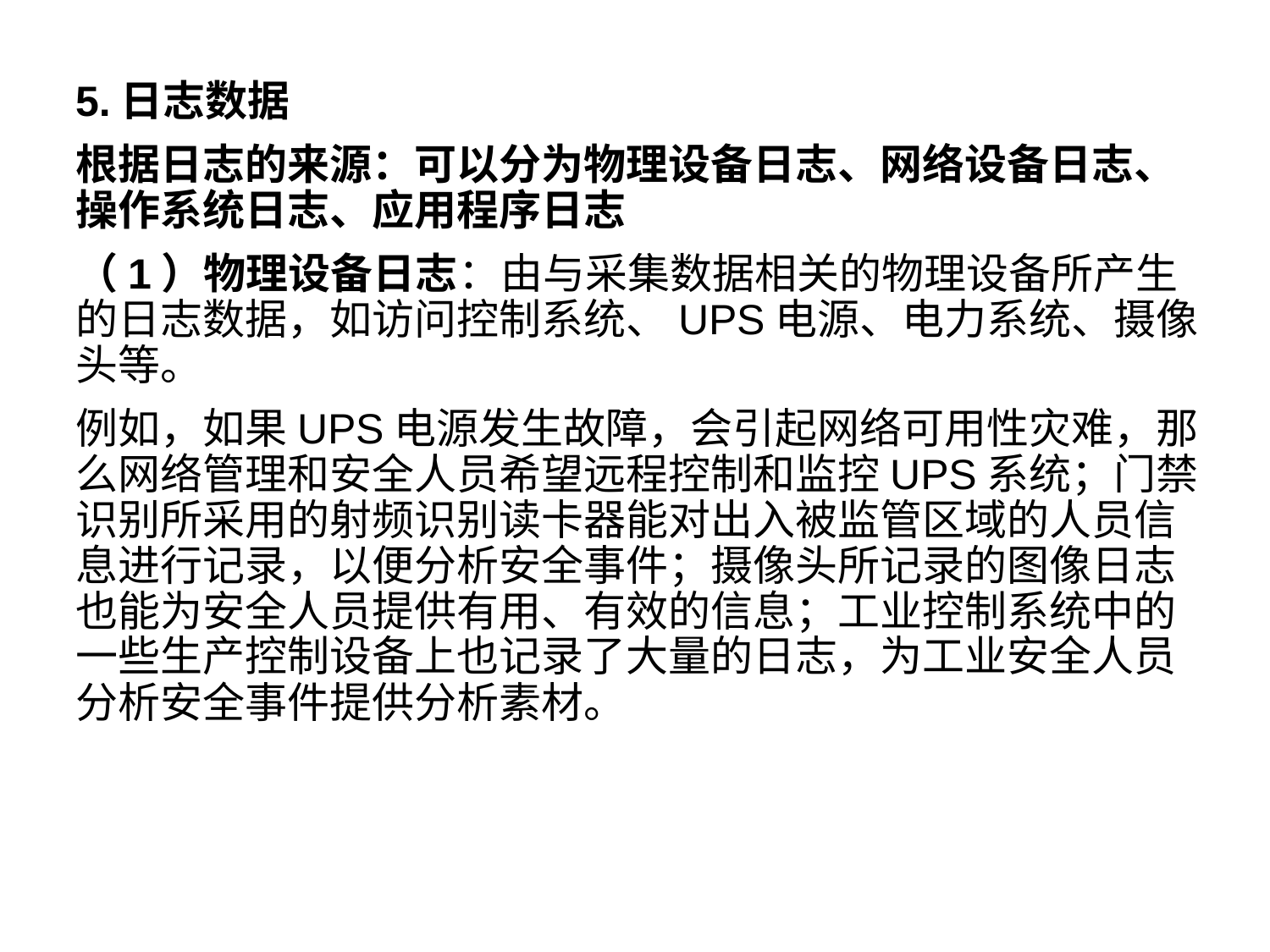

5.日志数据
根据日志的来源：可以分为物理设备日志、网络设备日志、操作系统日志、应用程序日志
（1）物理设备日志：由与采集数据相关的物理设备所产生的日志数据，如访问控制系统、UPS电源、电力系统、摄像头等。
例如，如果UPS电源发生故障，会引起网络可用性灾难，那么网络管理和安全人员希望远程控制和监控UPS系统；门禁识别所采用的射频识别读卡器能对出入被监管区域的人员信息进行记录，以便分析安全事件；摄像头所记录的图像日志也能为安全人员提供有用、有效的信息；工业控制系统中的一些生产控制设备上也记录了大量的日志，为工业安全人员分析安全事件提供分析素材。